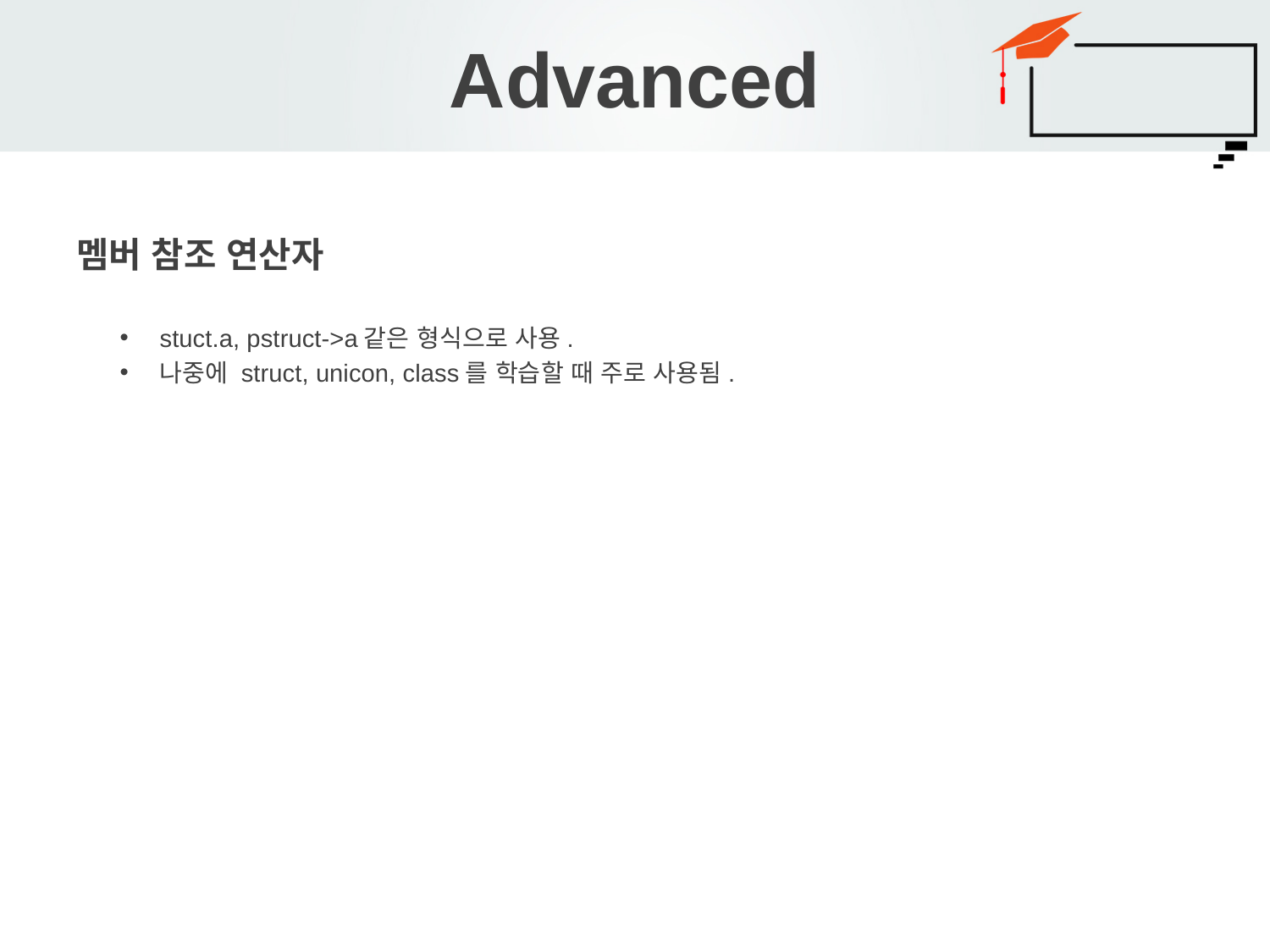

# Advanced
멤버 참조 연산자
stuct.a, pstruct->a같은 형식으로 사용.
나중에 struct, unicon, class를 학습할 때 주로 사용됨.